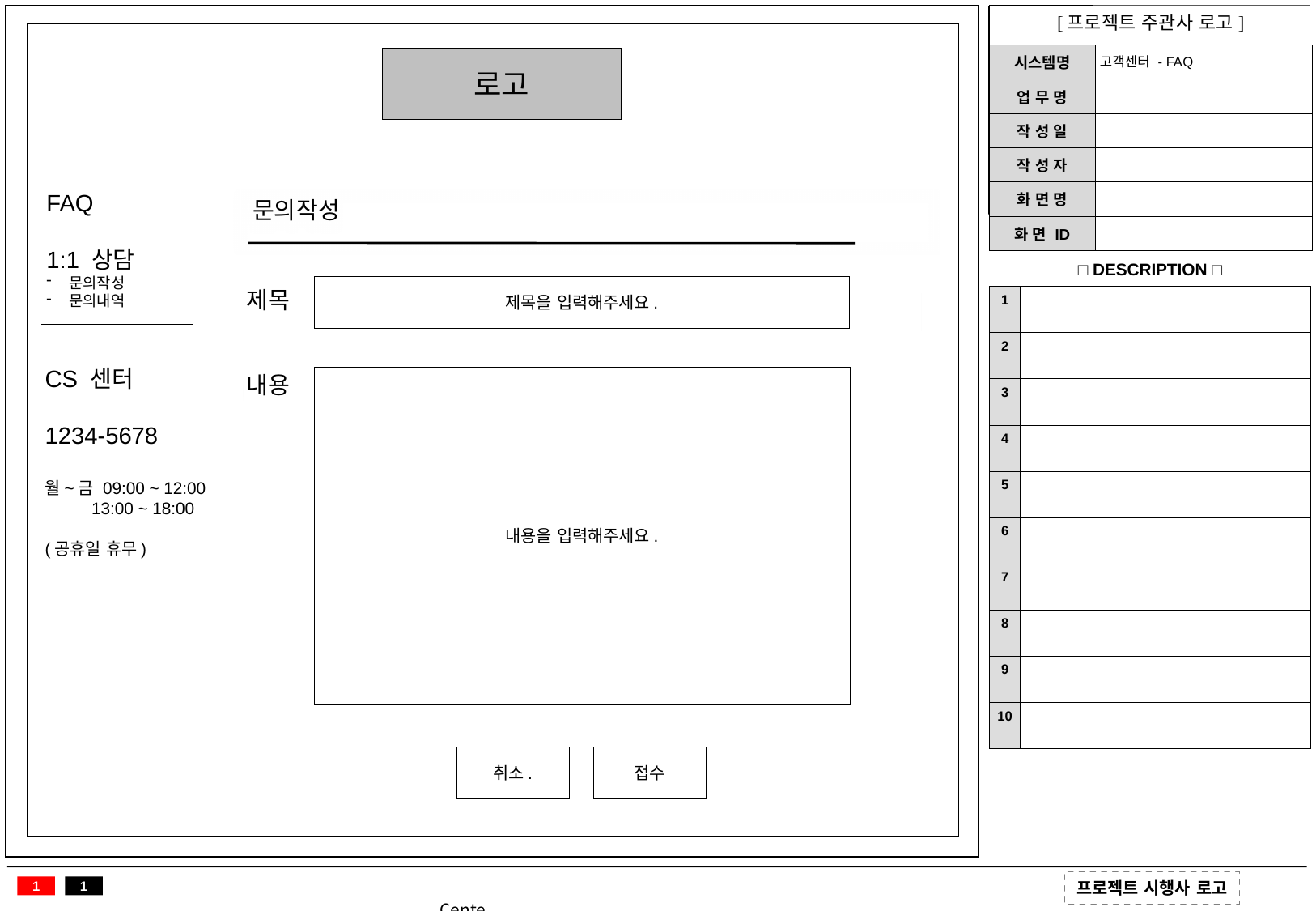

| [프로젝트 주관사 로고] |  |
| --- | --- |
| 시스템명 | 고객센터 - FAQ |
| 업 무 명 |  |
| 작 성 일 |  |
| 작 성 자 |  |
| 화 면 명 |  |
| 화 면 ID |  |

로고
FAQ

1:1 상담
문의작성
문의내역

문의작성
| □ DESCRIPTION □ |  |
| --- | --- |
| 1 |  |
| 2 |  |
| 3 |  |
| 4 |  |
| 5 |  |
| 6 |  |
| 7 |  |
| 8 |  |
| 9 |  |
| 10 |  |
제목을 입력해주세요.
제목

내용

CS 센터

1234-5678

월~금 09:00 ~ 12:00
          13:00 ~ 18:00

(공휴일 휴무)
내용을 입력해주세요.

취소.
접수
1
1
Center